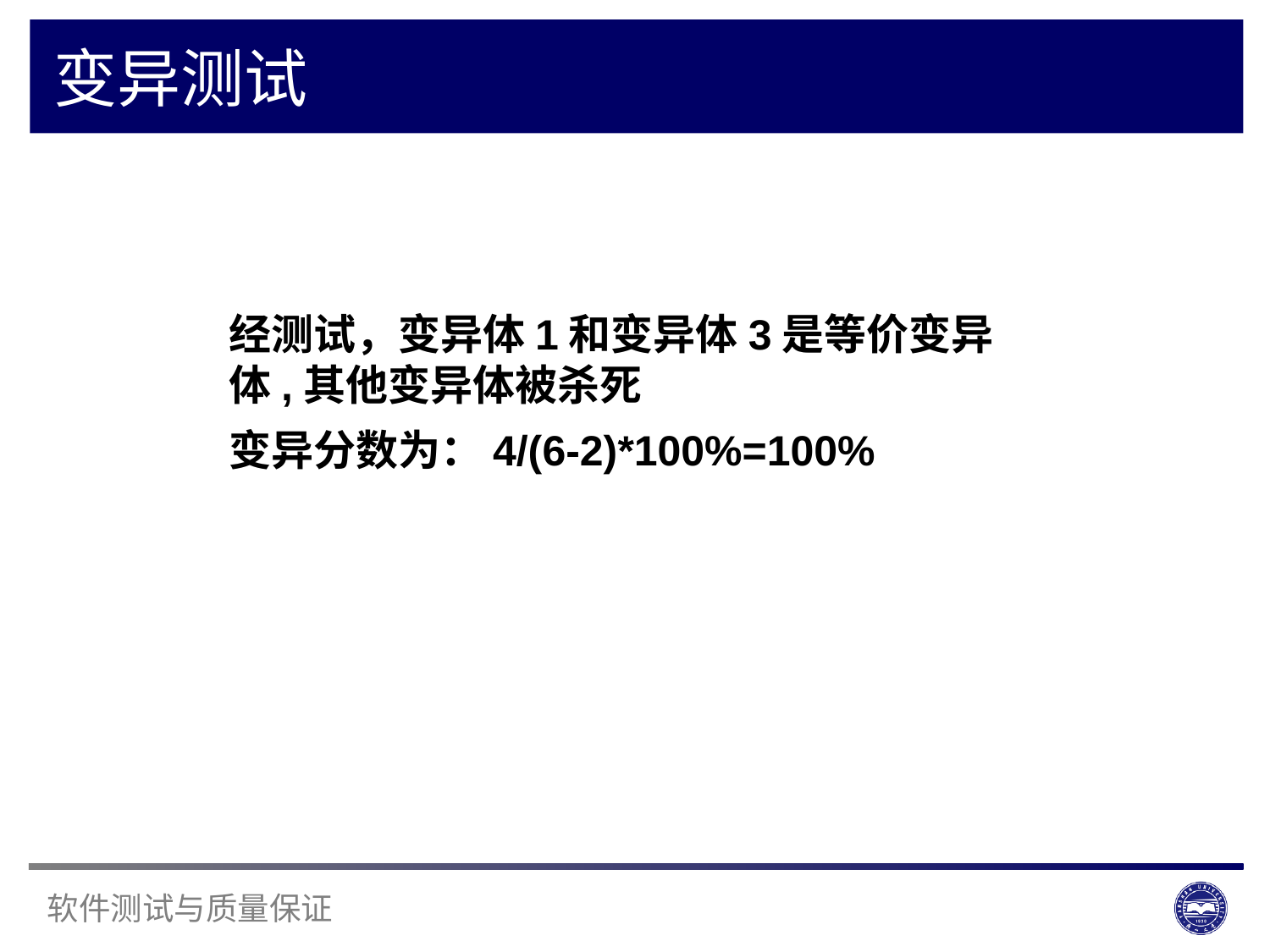

变异测试
经测试，变异体1和变异体3是等价变异体,其他变异体被杀死
变异分数为：4/(6-2)*100%=100%